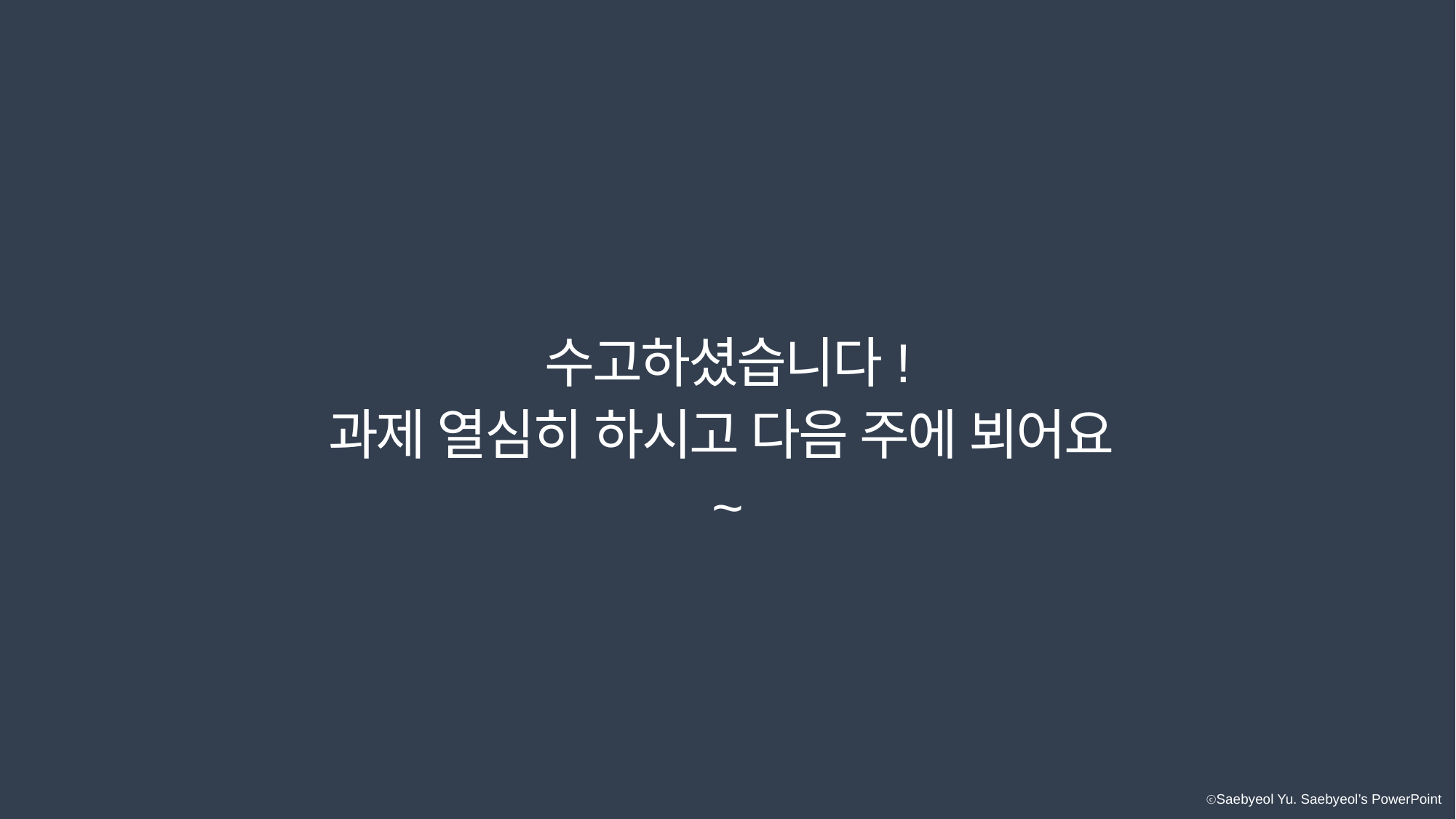

수고하셨습니다!
과제 열심히 하시고 다음 주에 뵈어요~